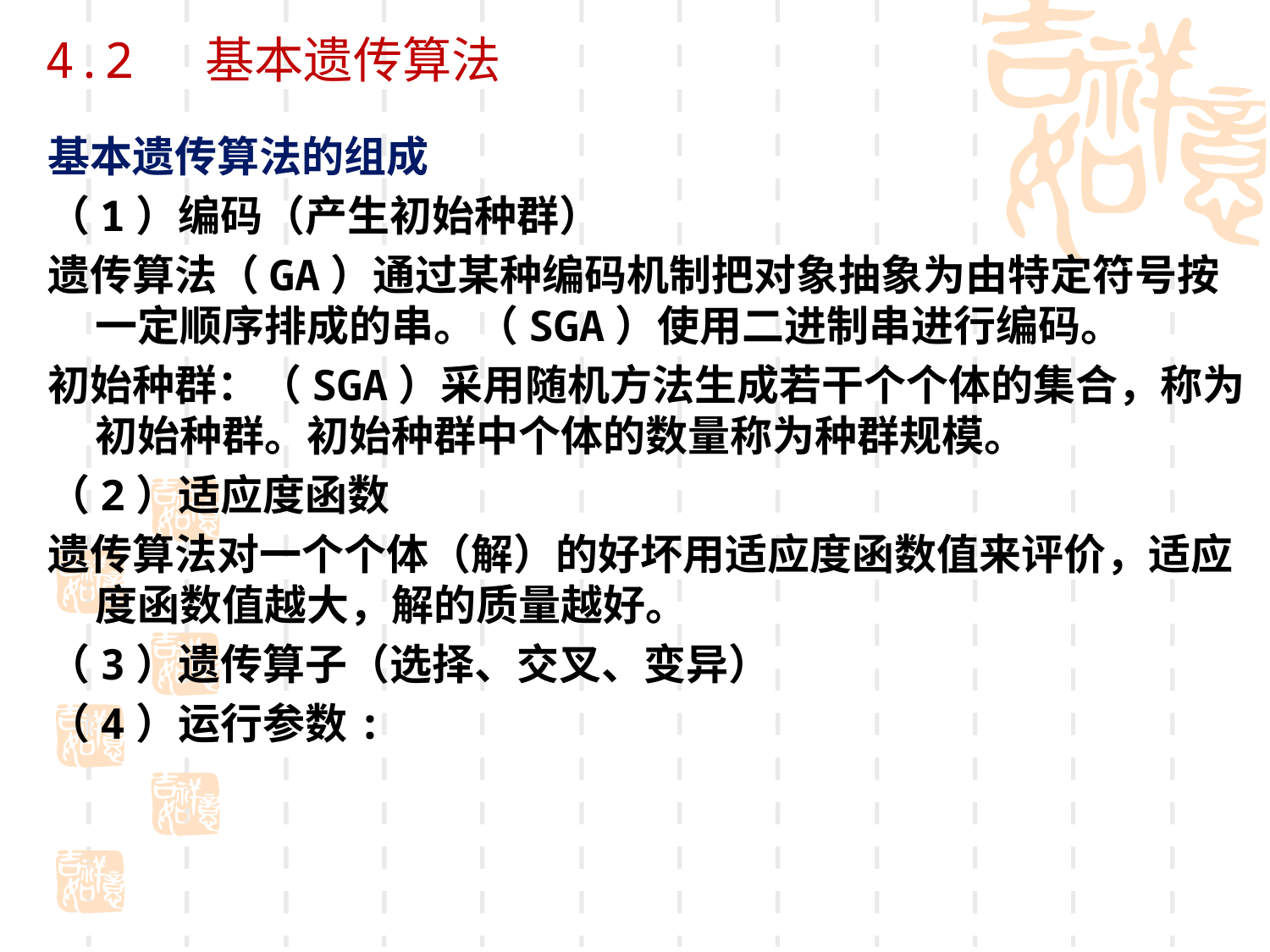

4.2  基本遗传算法

基本遗传算法的组成
（1）编码（产生初始种群）
遗传算法（GA）通过某种编码机制把对象抽象为由特定符号按一定顺序排成的串。（SGA）使用二进制串进行编码。
初始种群：（SGA）采用随机方法生成若干个个体的集合，称为初始种群。初始种群中个体的数量称为种群规模。
（2）适应度函数
遗传算法对一个个体（解）的好坏用适应度函数值来评价，适应度函数值越大，解的质量越好。
（3）遗传算子（选择、交叉、变异）
（4）运行参数: